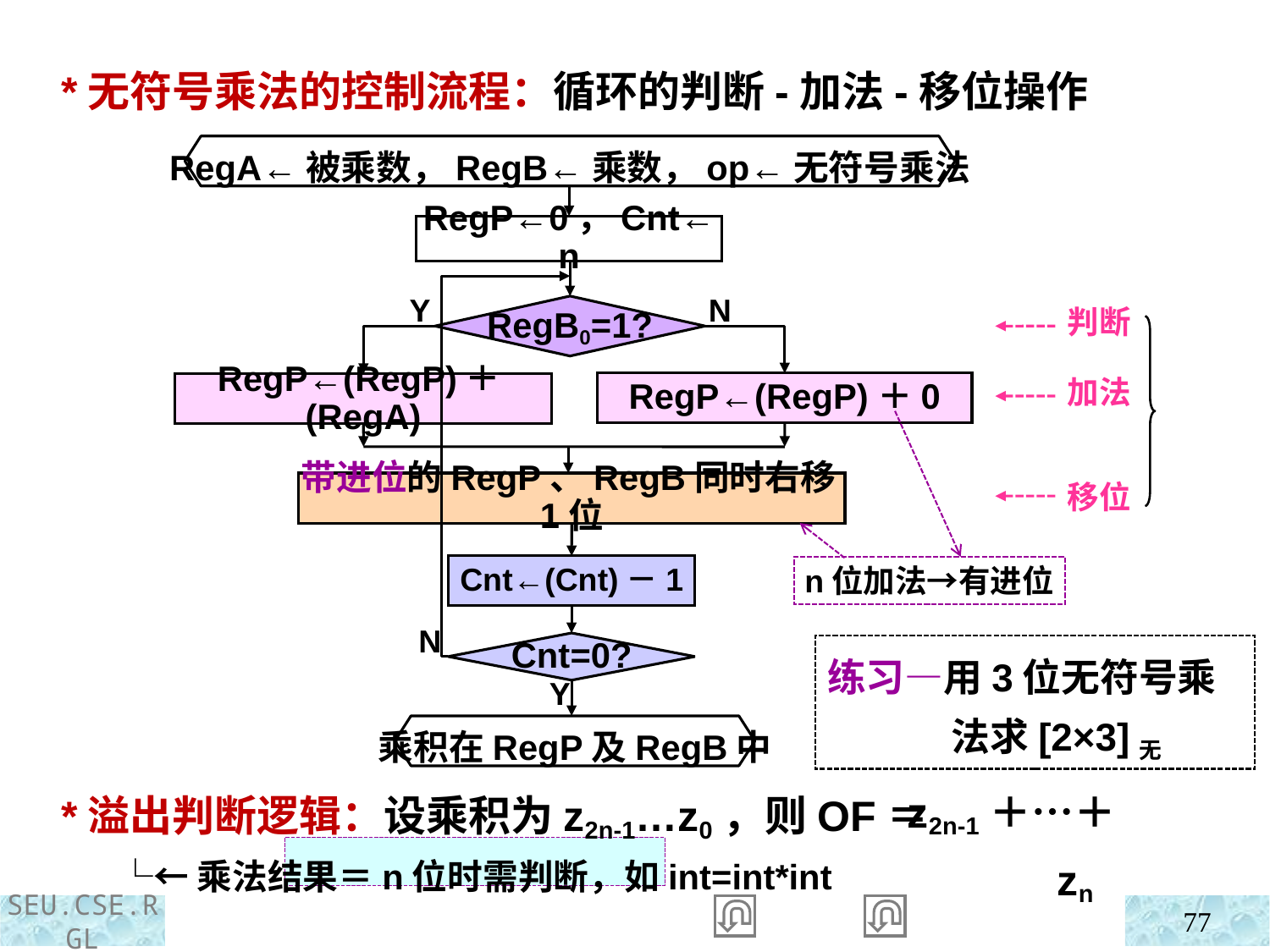

*无符号乘法的控制流程：循环的判断-加法-移位操作
RegA←被乘数，RegB←乘数，op←无符号乘法
RegP←0，Cnt←n
Y
RegB0=1?
N
RegP←(RegP)＋0
RegP←(RegP)＋(RegA)

带进位的RegP、RegB同时右移1位
Cnt←(Cnt)－1
N
Cnt=0?
Y
乘积在RegP及RegB中
判断

加法

移位

n位加法→有进位
练习—用3位无符号乘法求[2×3]无
z2n-1＋…＋zn
  *溢出判断逻辑：设乘积为z2n-1…z0，则OF＝
          └←乘法结果＝n位时需判断，如int=int*int

77